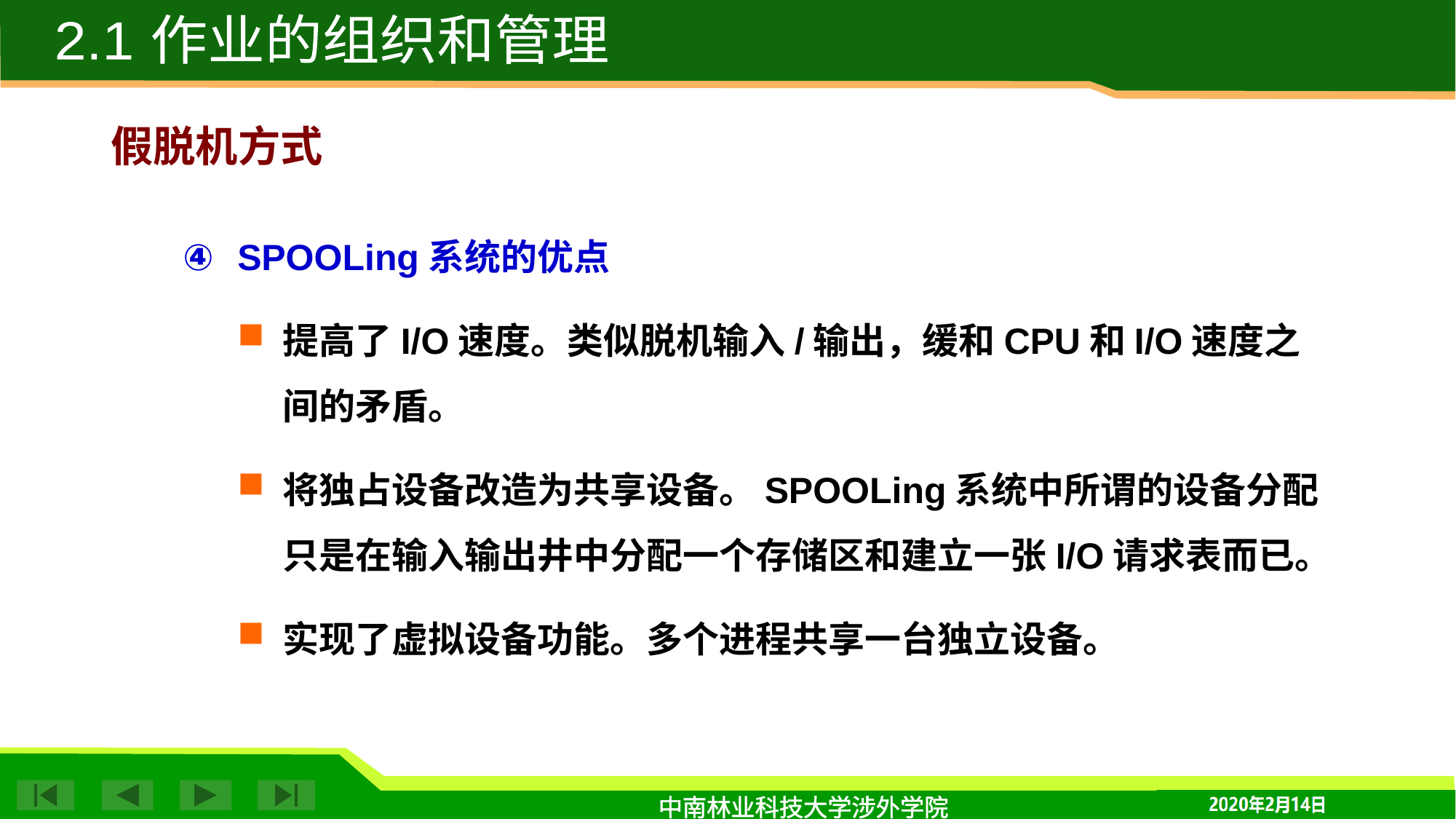

2.1 作业的组织和管理
假脱机方式
SPOOLing系统的优点
提高了I/O速度。类似脱机输入/输出，缓和CPU和I/O速度之间的矛盾。
将独占设备改造为共享设备。SPOOLing系统中所谓的设备分配只是在输入输出井中分配一个存储区和建立一张I/O请求表而已。
实现了虚拟设备功能。多个进程共享一台独立设备。